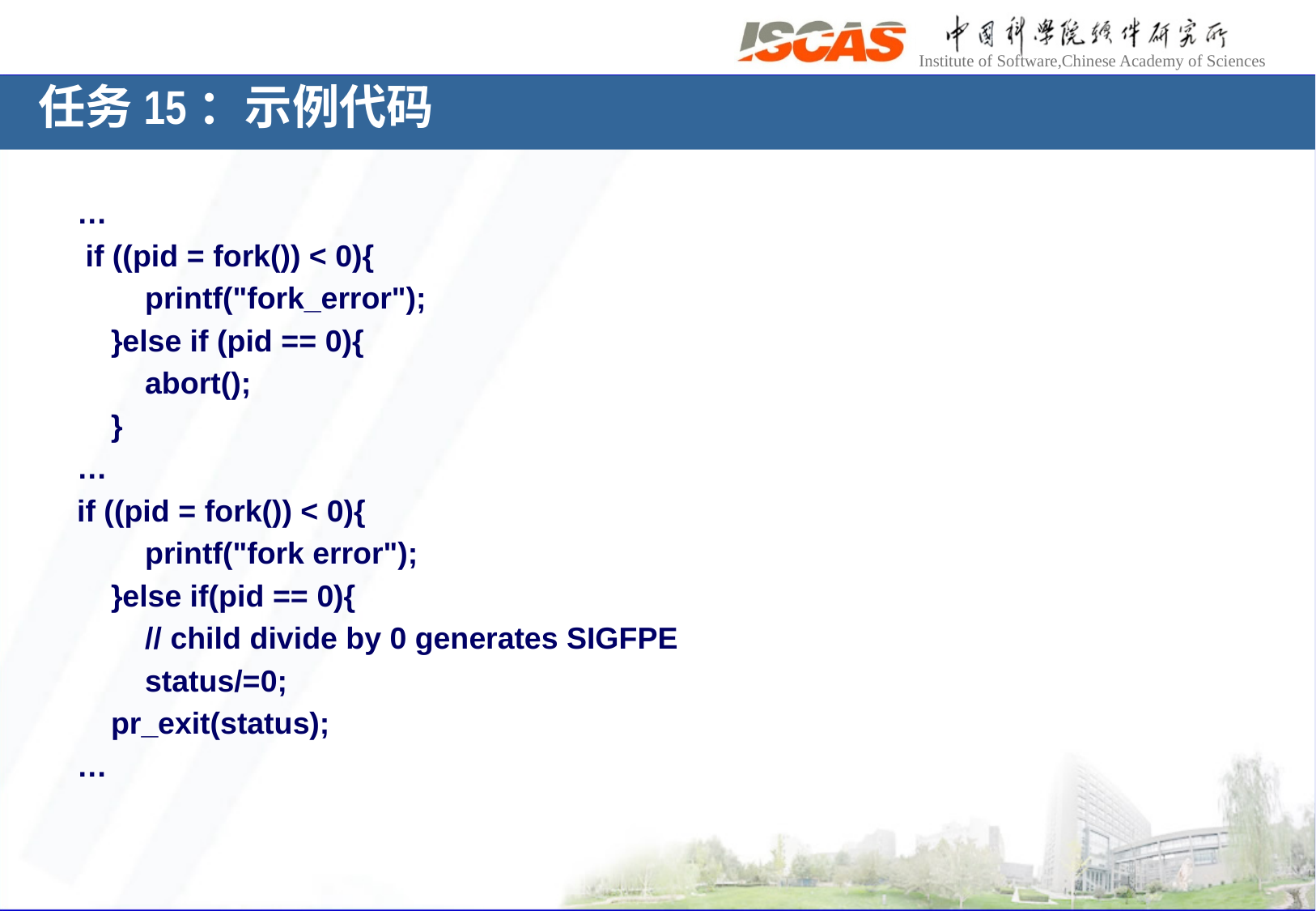

# 任务15：示例代码
…
 if ((pid = fork()) < 0){
        printf("fork_error");
    }else if (pid == 0){
        abort();
    }
…
if ((pid = fork()) < 0){
        printf("fork error");
    }else if(pid == 0){
        // child divide by 0 generates SIGFPE
        status/=0;
    pr_exit(status);
…